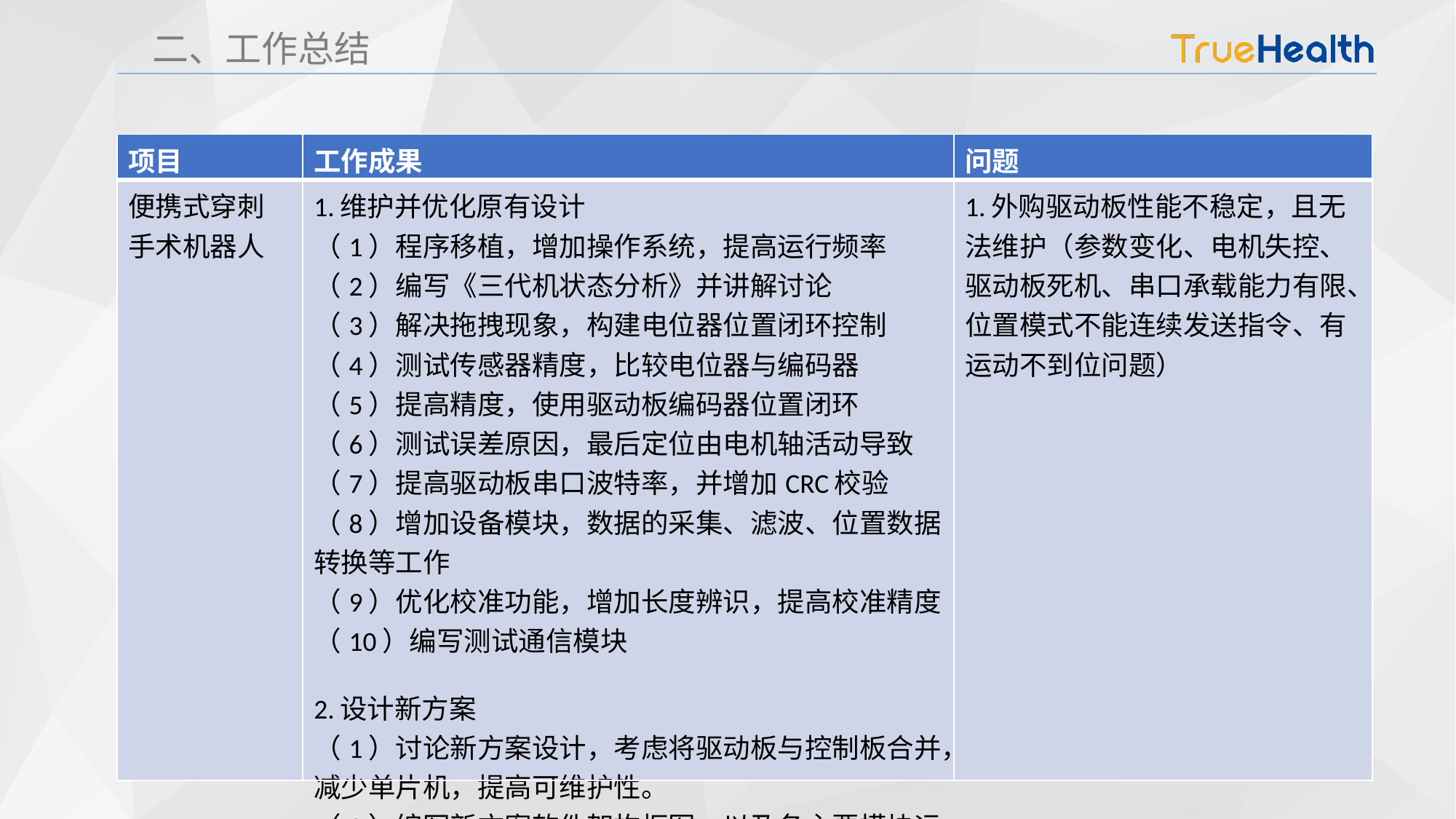

二、工作总结
| 项目 | 工作成果 | 问题 |
| --- | --- | --- |
| 便携式穿刺手术机器人 | 1.维护并优化原有设计 （1）程序移植，增加操作系统，提高运行频率 （2）编写《三代机状态分析》并讲解讨论 （3）解决拖拽现象，构建电位器位置闭环控制 （4）测试传感器精度，比较电位器与编码器 （5）提高精度，使用驱动板编码器位置闭环 （6）测试误差原因，最后定位由电机轴活动导致 （7）提高驱动板串口波特率，并增加CRC校验 （8）增加设备模块，数据的采集、滤波、位置数据转换等工作 （9）优化校准功能，增加长度辨识，提高校准精度 （10）编写测试通信模块 2.设计新方案 （1）讨论新方案设计，考虑将驱动板与控制板合并，减少单片机，提高可维护性。 （2）编写新方案软件架构框图，以及各主要模块运行流程图，并开会讨论。 | 1.外购驱动板性能不稳定，且无法维护（参数变化、电机失控、驱动板死机、串口承载能力有限、位置模式不能连续发送指令、有运动不到位问题） |